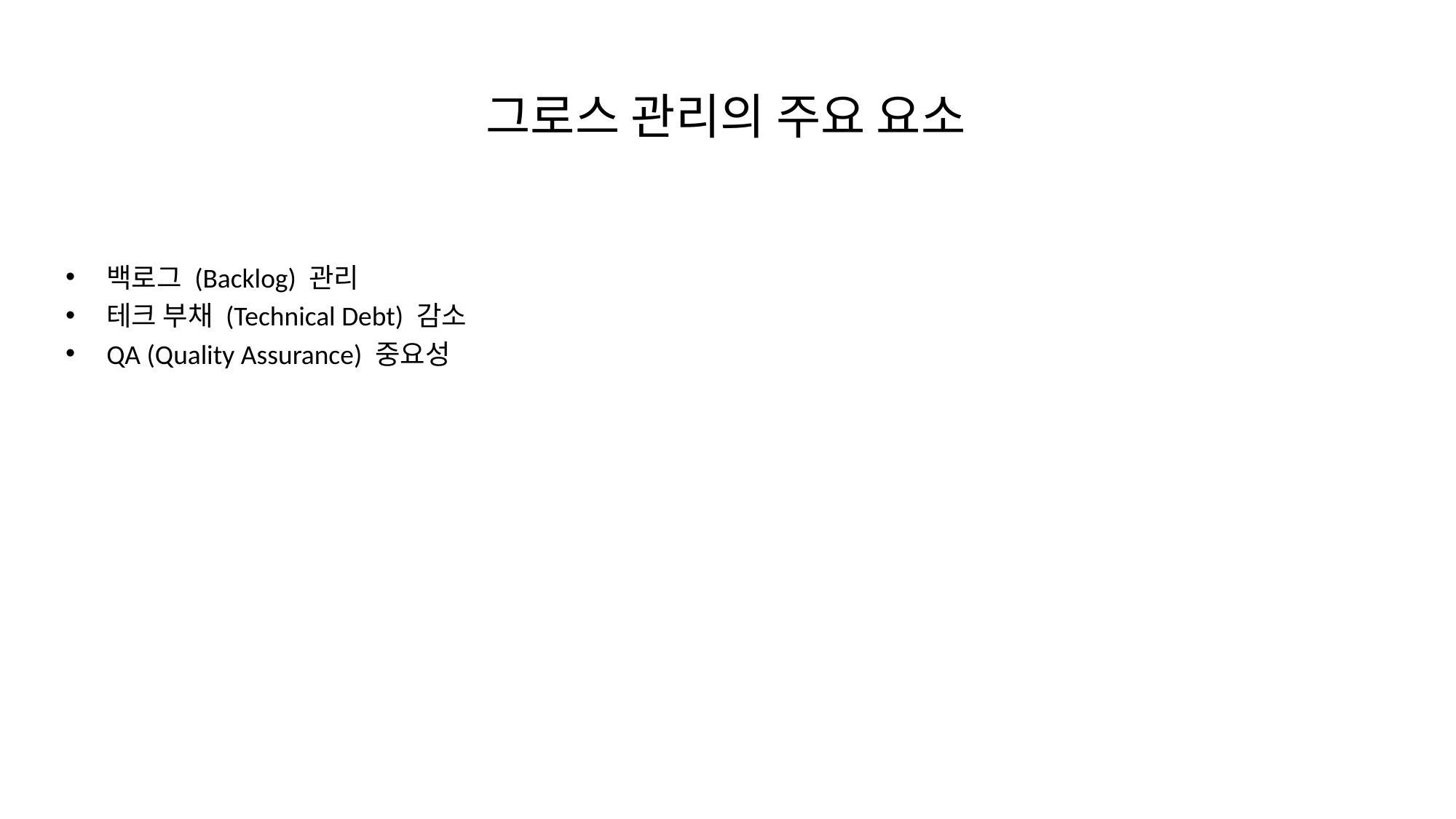

# 그로스 관리의 주요 요소

백로그 (Backlog) 관리
테크 부채 (Technical Debt) 감소
QA (Quality Assurance) 중요성